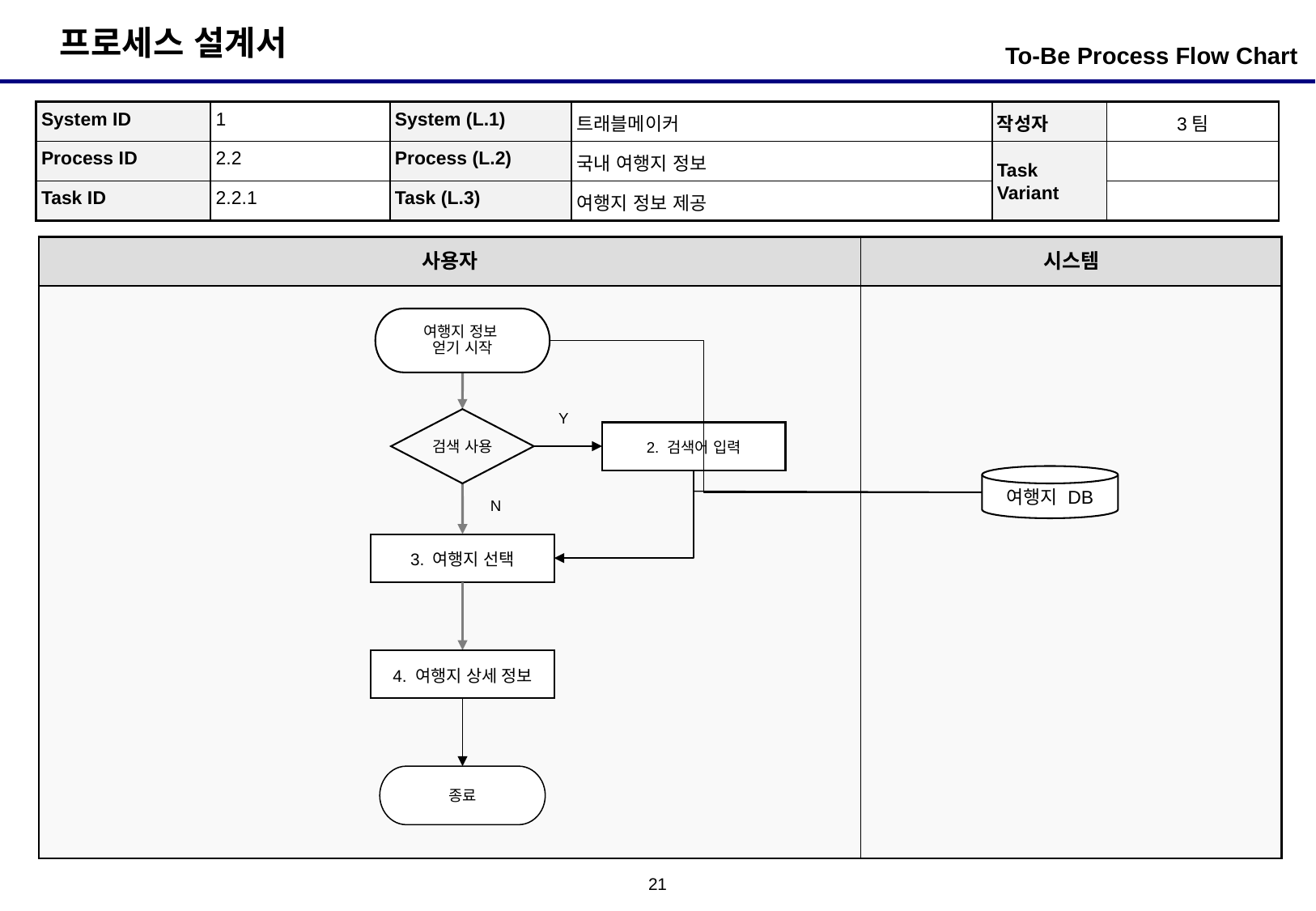

To-Be Process Flow Chart
| System ID | 1 | System (L.1) | 트래블메이커 | 작성자 | 3팀 |
| --- | --- | --- | --- | --- | --- |
| Process ID | 2.2 | Process (L.2) | 국내 여행지 정보 | Task Variant |  |
| Task ID | 2.2.1 | Task (L.3) | 여행지 정보 제공 |  |  |
| 사용자 | 시스템 |
| --- | --- |
|  |  |
여행지 정보
얻기 시작
Y
검색 사용
2. 검색어 입력
여행지 DB
N
3. 여행지 선택
4. 여행지 상세 정보
종료